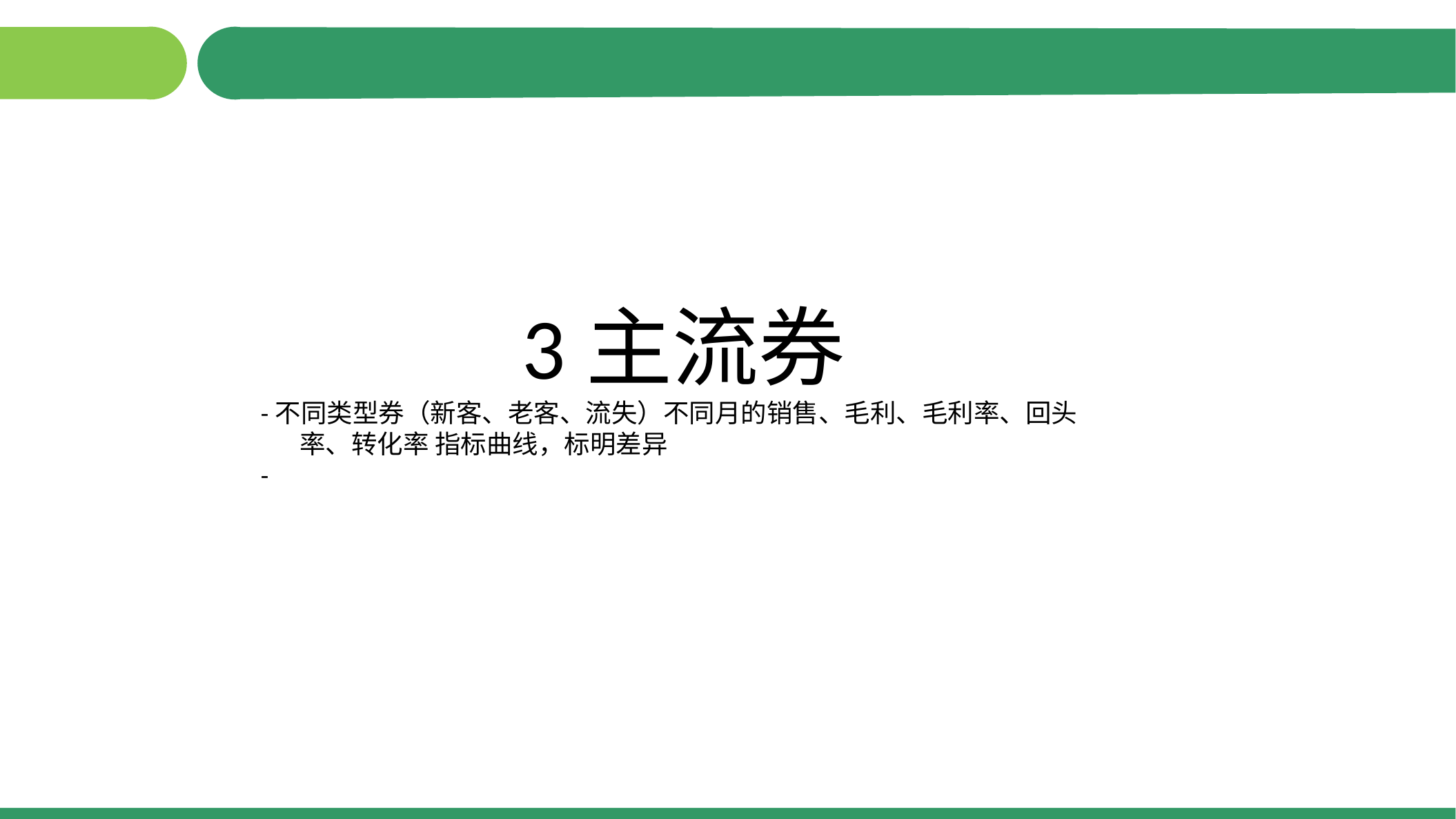

3主流券
-不同类型券（新客、老客、流失）不同月的销售、毛利、毛利率、回头率、转化率 指标曲线，标明差异
-